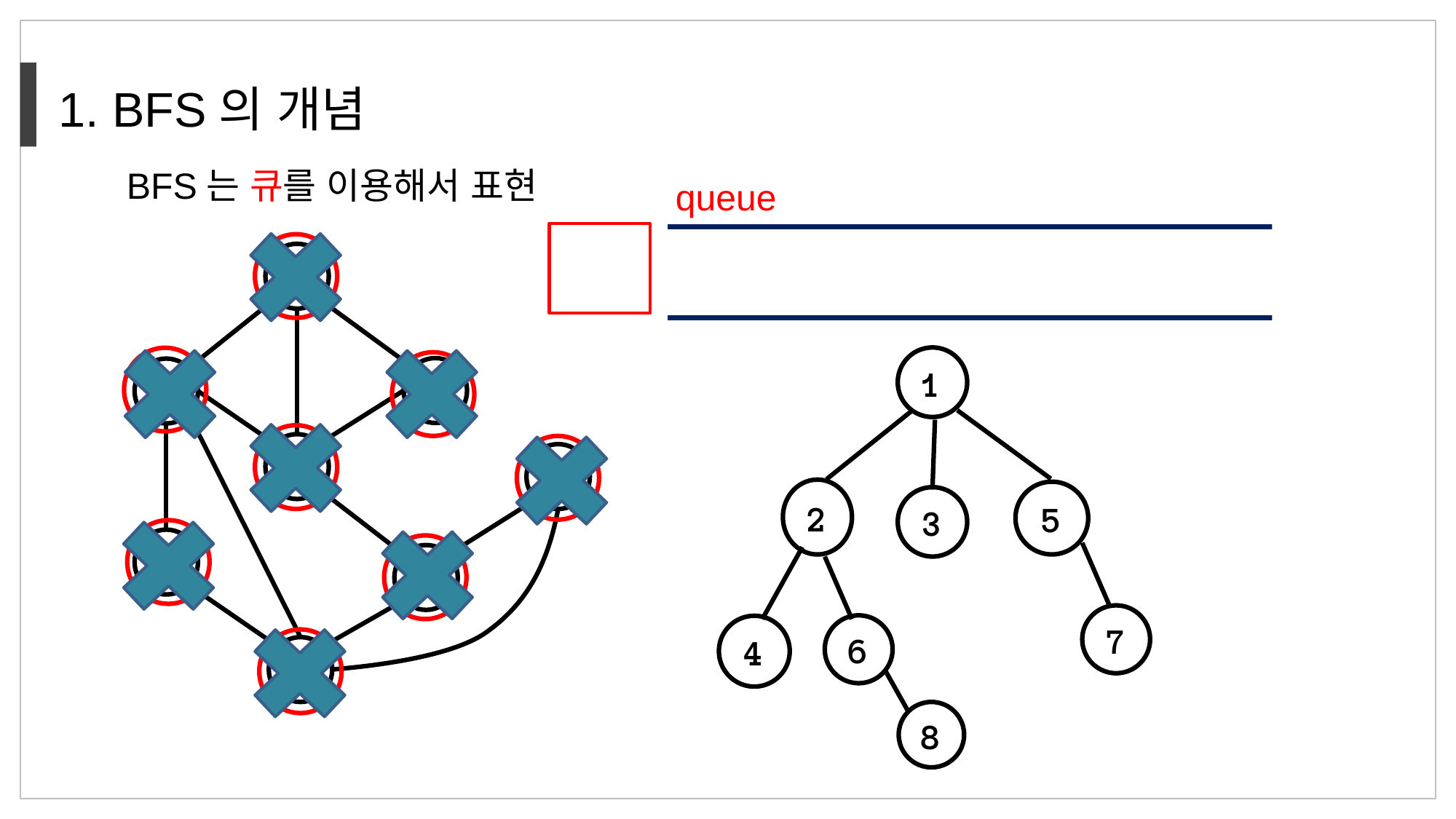

1. BFS의 개념
BFS는 큐를 이용해서 표현
queue

7

1
1
3
2
5
8

4
7
6
8
3
4
6

1

2

5

2
5
3

7

6
4

8